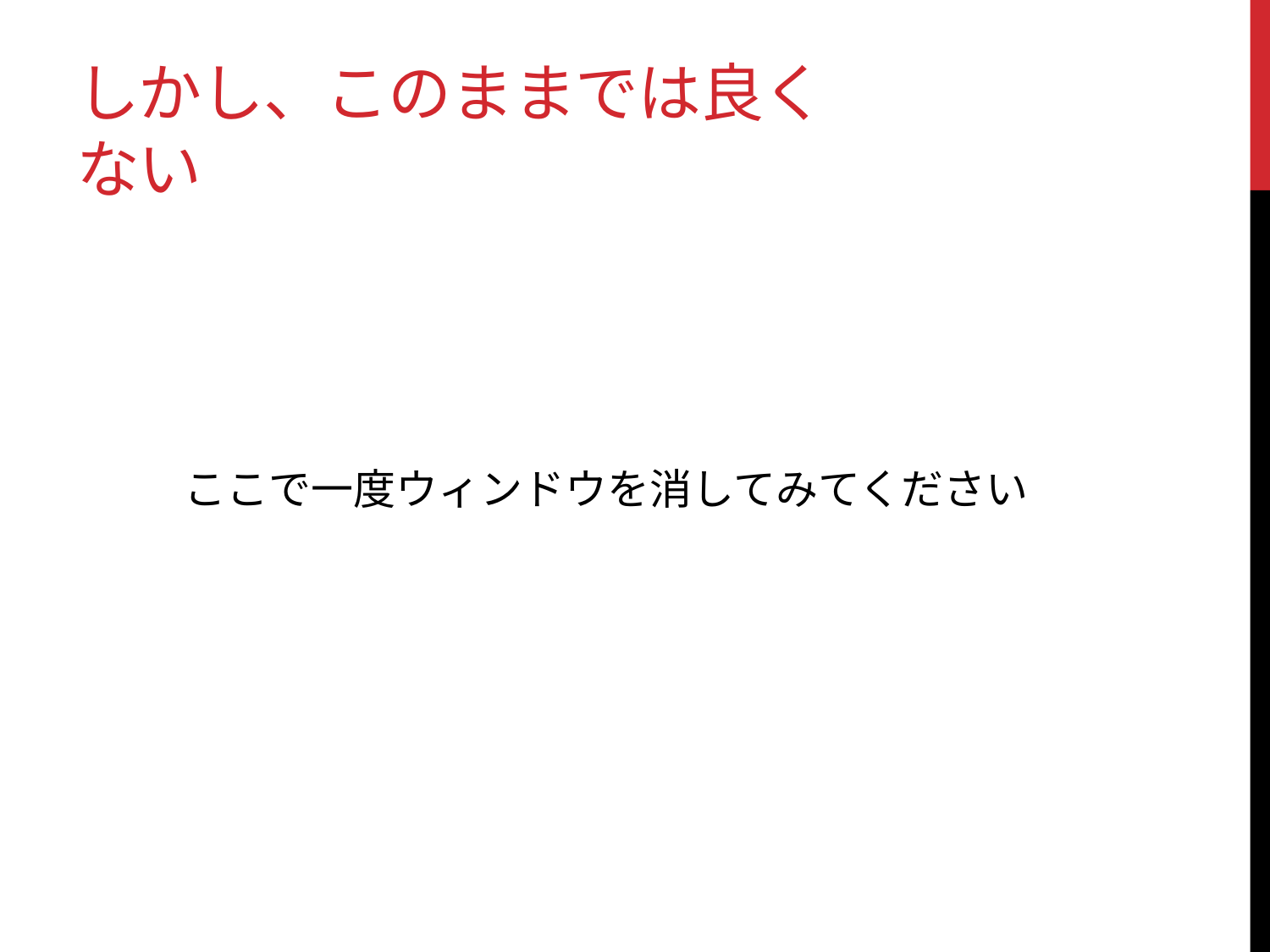

# しかし、このままでは良くない
ここで一度ウィンドウを消してみてください